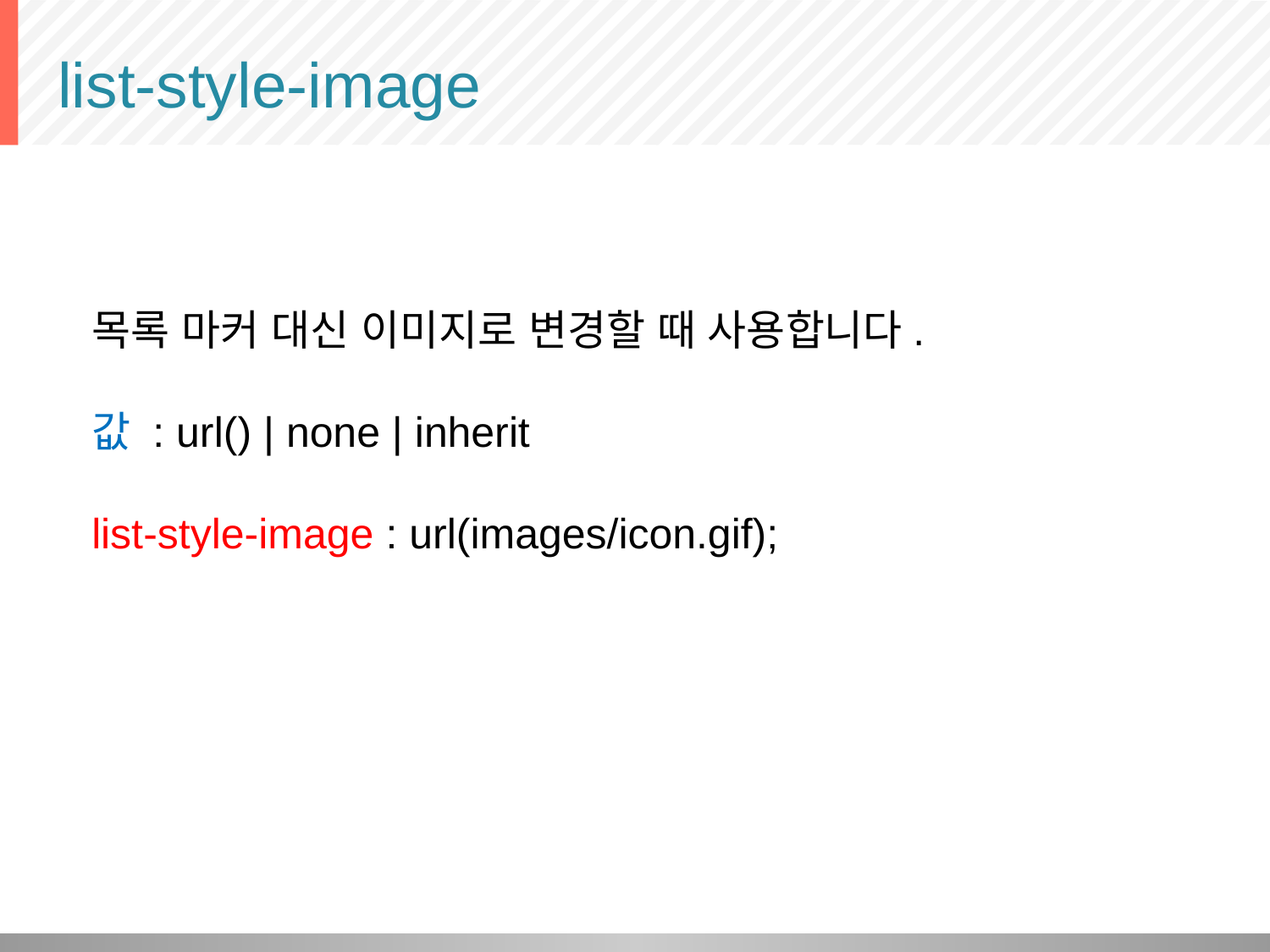

# list-style-image
목록 마커 대신 이미지로 변경할 때 사용합니다.

값 : url() | none | inherit

list-style-image : url(images/icon.gif);